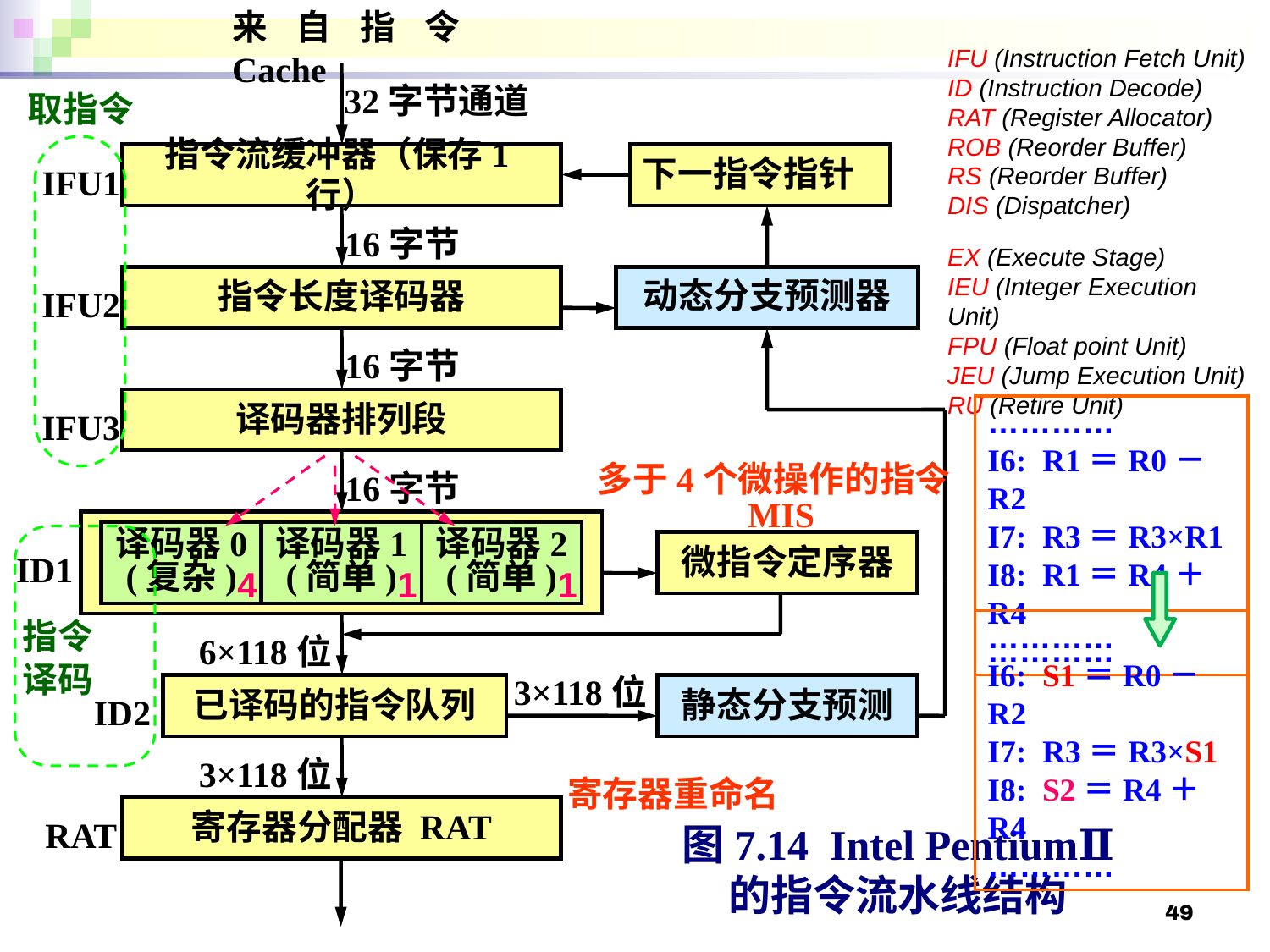

来自指令Cache
IFU (Instruction Fetch Unit)
ID (Instruction Decode)
RAT (Register Allocator)
ROB (Reorder Buffer)
RS (Reorder Buffer)
DIS (Dispatcher)

取指令
32字节通道

指令流缓冲器（保存1行）
下一指令指针
IFU1

16字节
EX (Execute Stage)
IEU (Integer Execution Unit)
FPU (Float point Unit)
JEU (Jump Execution Unit)
RU (Retire Unit)
指令长度译码器
动态分支预测器
IFU2

16字节
译码器排列段
…………
I6:  R1＝R0－R2
I7:  R3＝R3×R1
I8:  R1＝R4＋R4
…………
IFU3

多于4个微操作的指令

16字节
MIS

译码器0
(复杂)
译码器1
(简单)
译码器2
(简单)

微指令定序器
ID1
4
1
1

指令译码
…………
I6:  S1＝R0－R2
I7:  R3＝R3×S1
I8:  S2＝R4＋R4
…………

6×118位
已译码的指令队列
静态分支预测
3×118位
ID2

3×118位
寄存器重命名
寄存器分配器 RAT
图7.14  Intel PentiumⅡ
的指令流水线结构
RAT
49